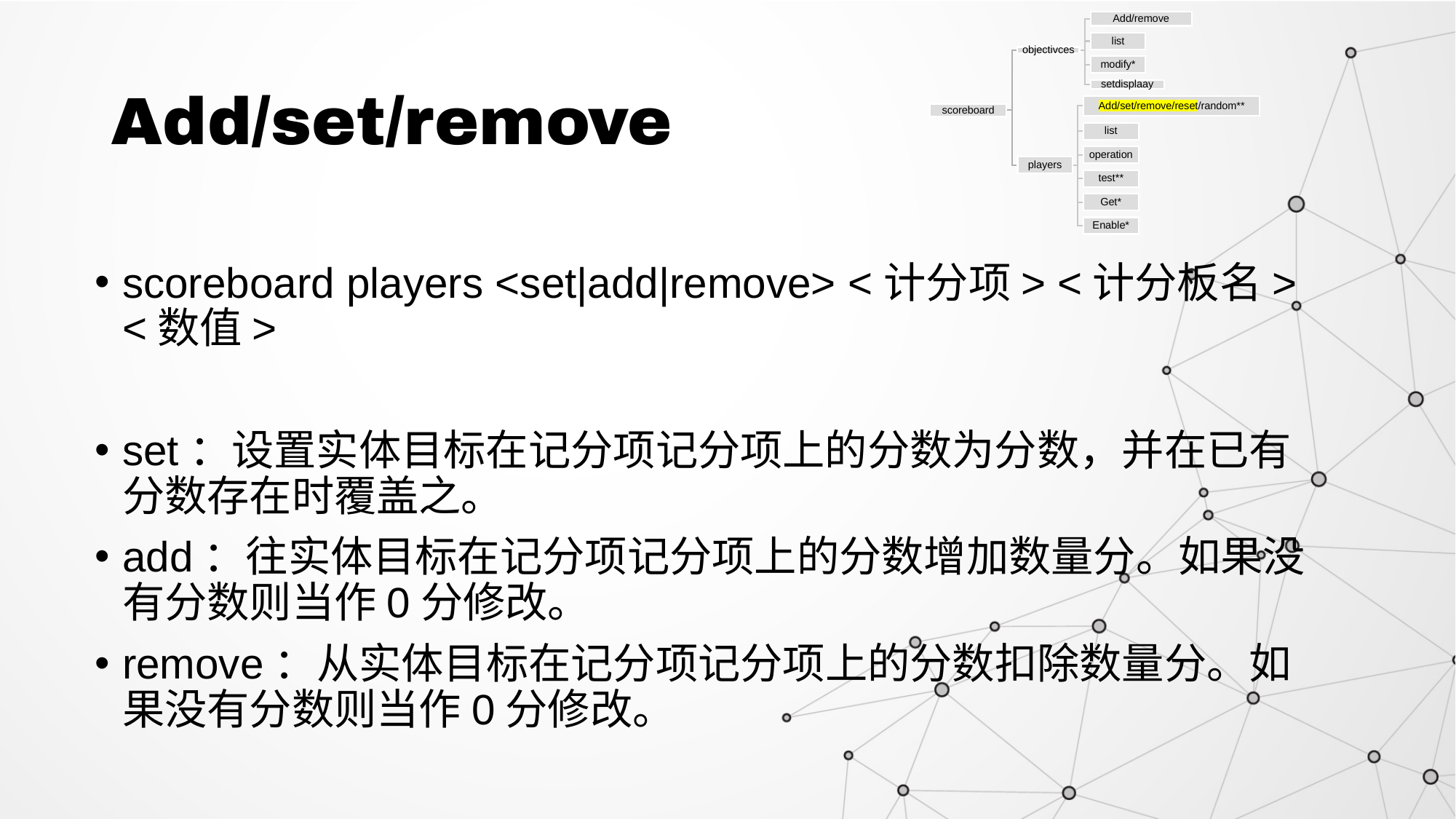

scoreboard
objectivces
Add/remove
list
modify*
setdisplaay
players
Add/set/remove/reset/random**
list
operation
test**
Get*
Enable*
# Add/set/remove
scoreboard players <set|add|remove> <计分项> <计分板名> <数值>

set：设置实体目标在记分项记分项上的分数为分数，并在已有分数存在时覆盖之。
add：往实体目标在记分项记分项上的分数增加数量分。如果没有分数则当作0分修改。
remove：从实体目标在记分项记分项上的分数扣除数量分。如果没有分数则当作0分修改。